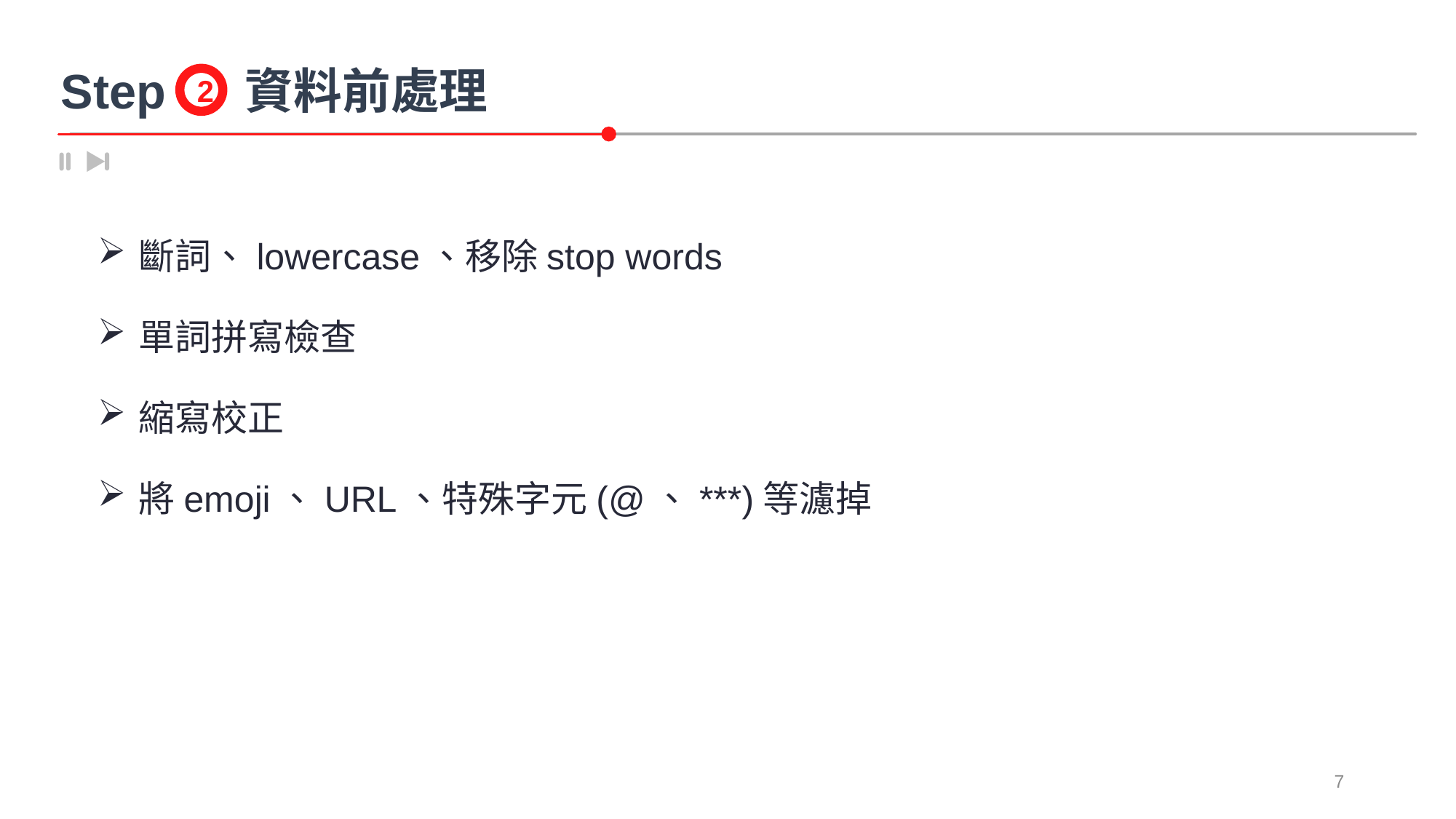

Step     資料前處理

2

斷詞、lowercase、移除stop words
單詞拼寫檢查
縮寫校正
將emoji、URL、特殊字元(@、***)等濾掉

7